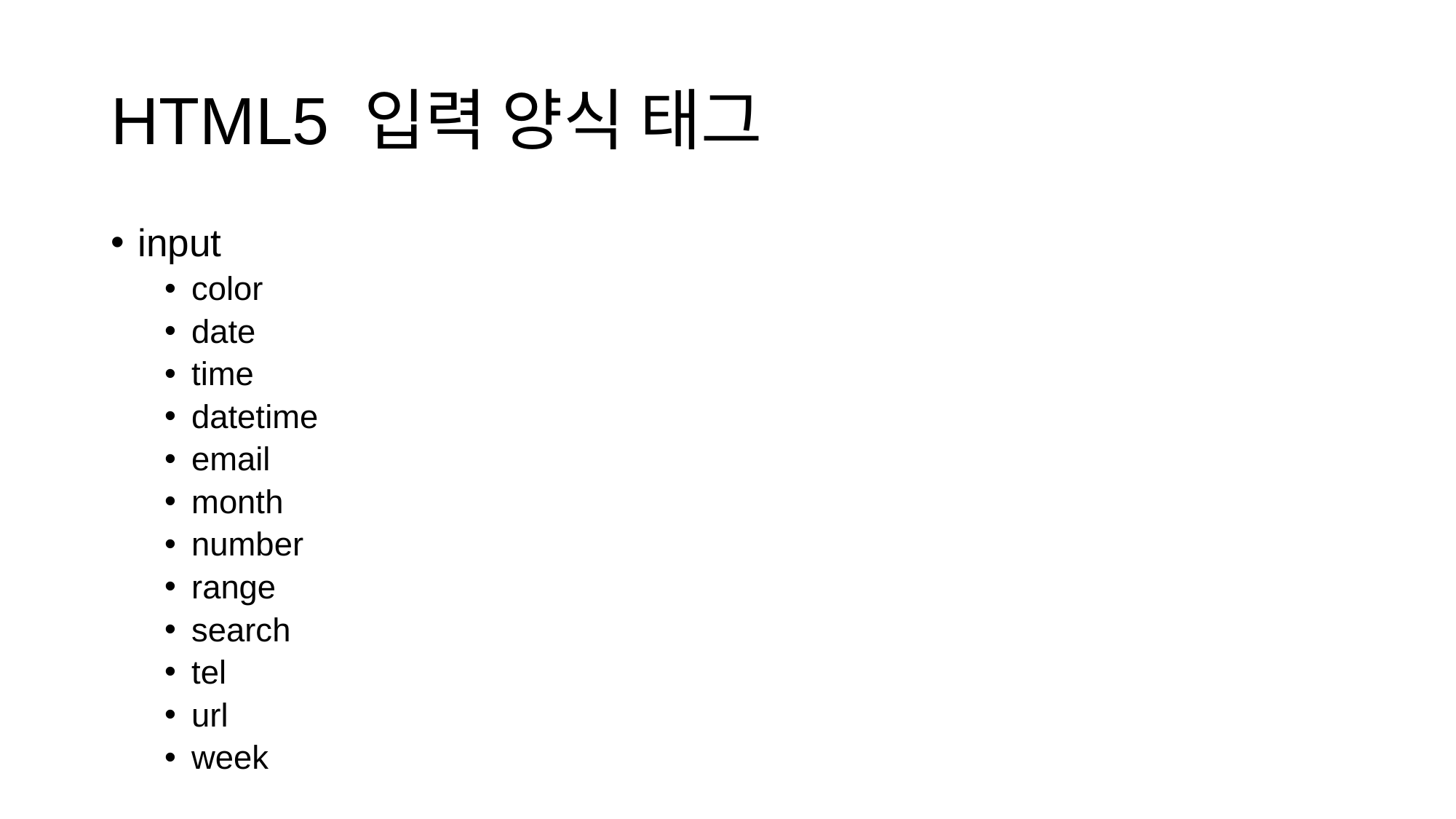

# HTML5 입력 양식 태그
input
color
date
time
datetime
email
month
number
range
search
tel
url
week